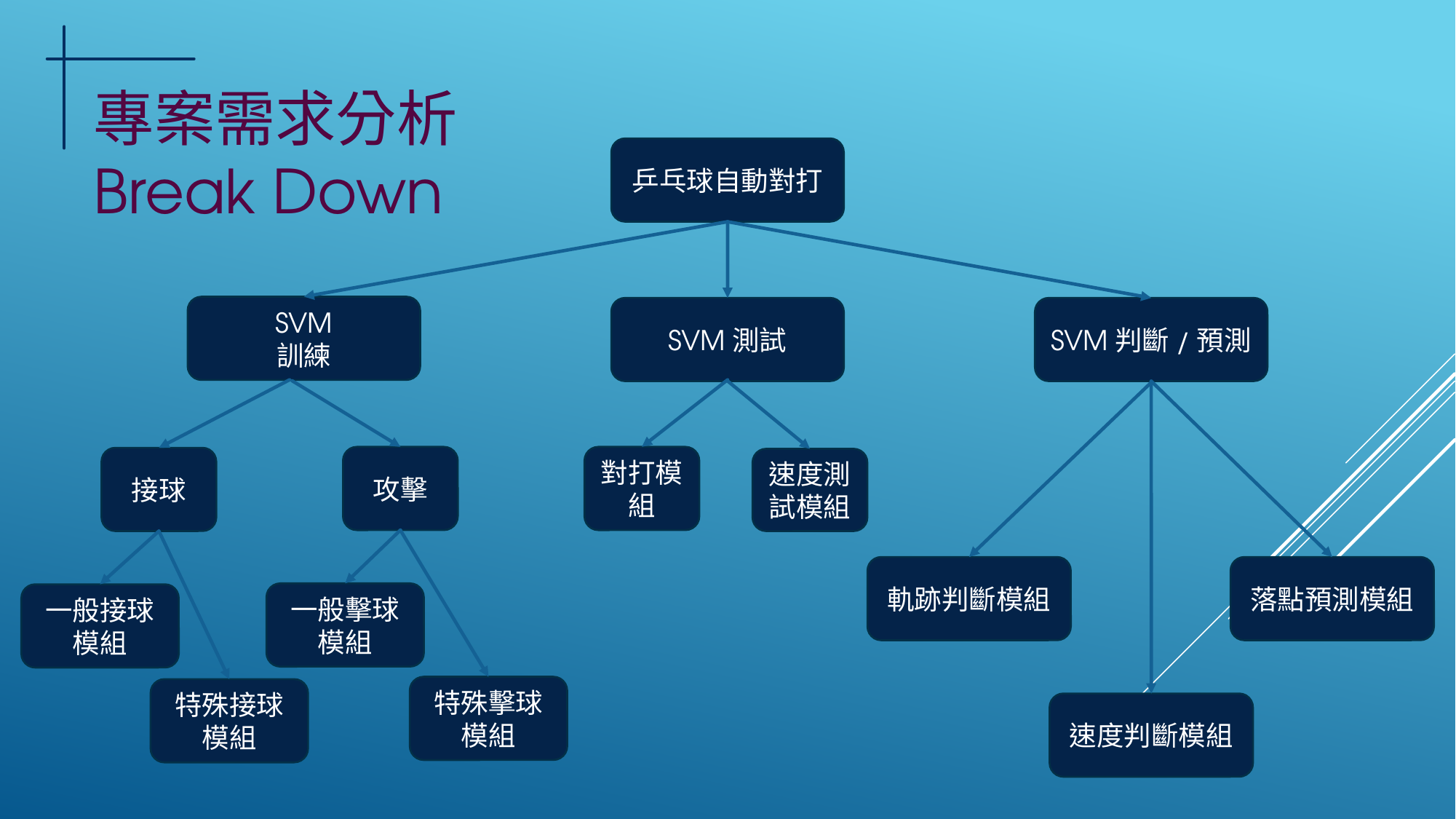

專案需求分析
Break Down

乒乓球自動對打
SVM
訓練
SVM測試
SVM判斷/預測
攻擊
對打模組
接球
速度測試模組
軌跡判斷模組
落點預測模組
一般擊球模組
一般接球模組
特殊擊球模組
特殊接球模組
速度判斷模組